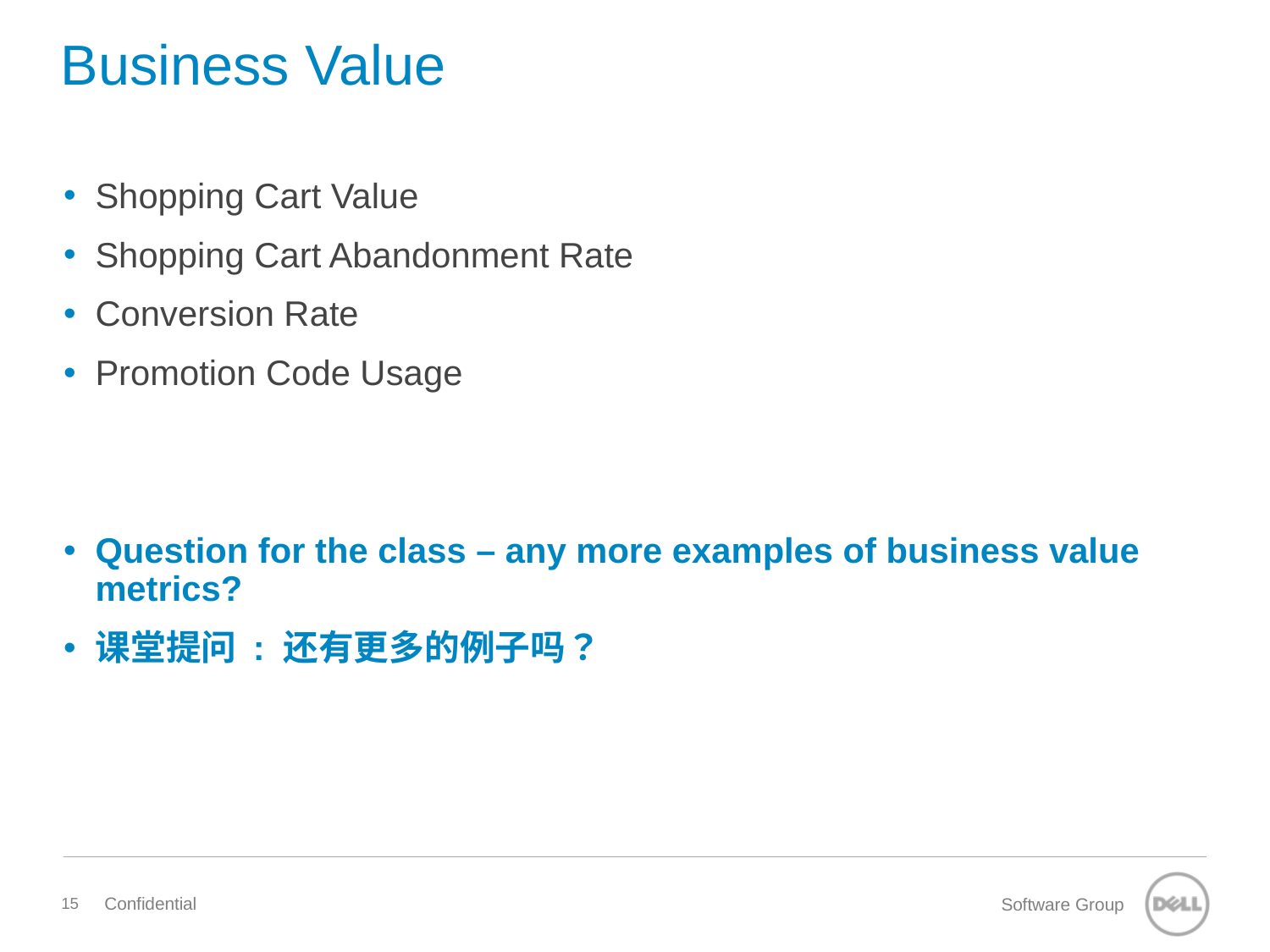

# Business Value
Shopping Cart Value
Shopping Cart Abandonment Rate
Conversion Rate
Promotion Code Usage

Question for the class – any more examples of business value metrics?
课堂提问 : 还有更多的例子吗？